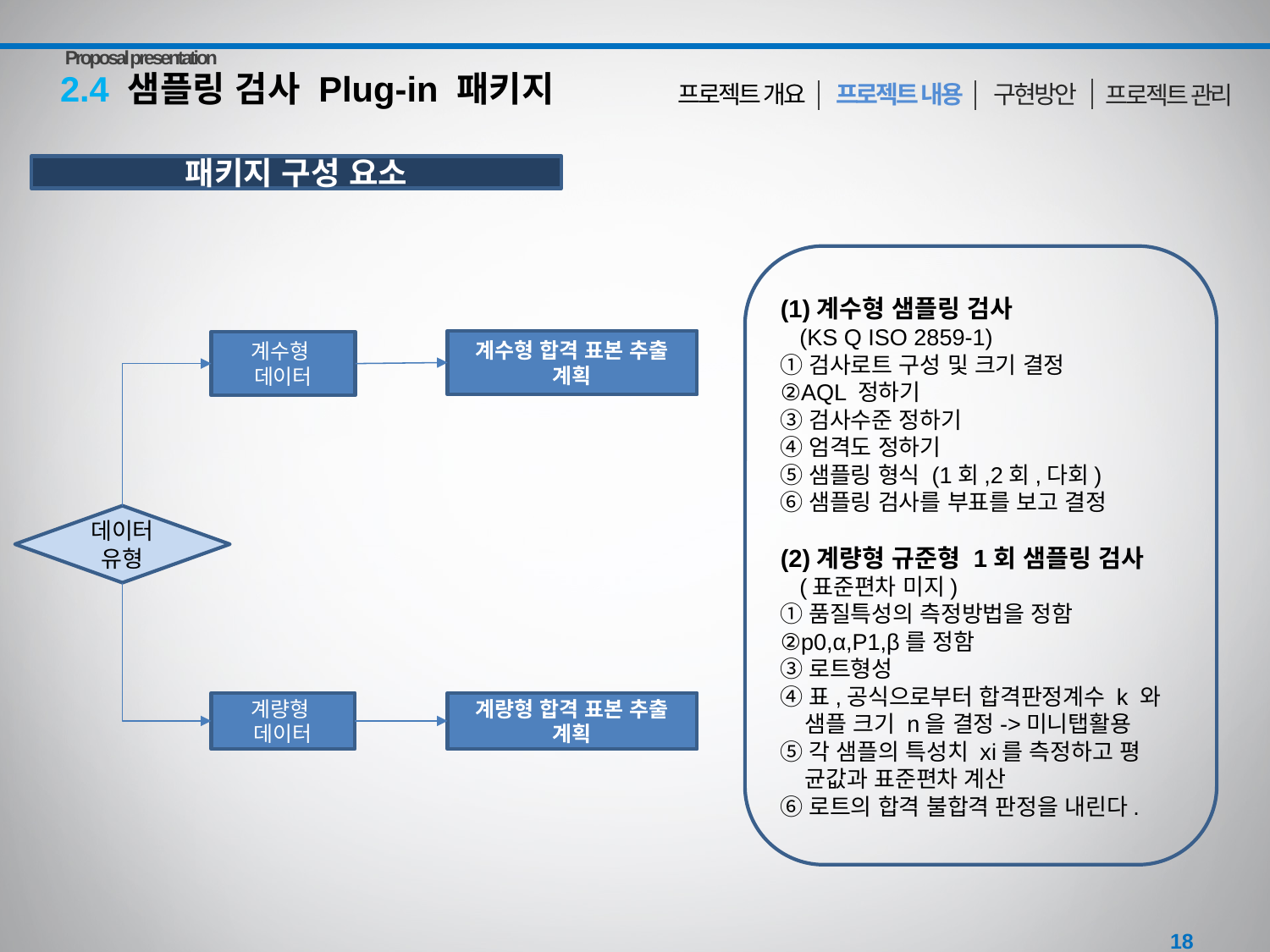

Proposal presentation

2.4 샘플링 검사 Plug-in 패키지
구현방안
 프로젝트 내용
프로젝트 개요
프로젝트 관리

패키지 구성 요소

(1)계수형 샘플링 검사
   (KS Q ISO 2859-1)
①검사로트 구성 및 크기 결정
②AQL 정하기
③검사수준 정하기
④엄격도 정하기
⑤샘플링 형식 (1회,2회,다회)
⑥샘플링 검사를 부표를 보고 결정

(2)계량형 규준형 1회 샘플링 검사
   (표준편차 미지)
①품질특성의 측정방법을 정함
②p0,α,P1,β를 정함
③로트형성
④표,공식으로부터 합격판정계수 k 와
   샘플 크기 n을 결정->미니탭활용
⑤각 샘플의 특성치 xi를 측정하고 평
   균값과 표준편차 계산
⑥로트의 합격 불합격 판정을 내린다.

계수형 합격 표본 추출 계획
계수형
데이터
데이터유형
계량형 합격 표본 추출 계획
계량형
데이터
18